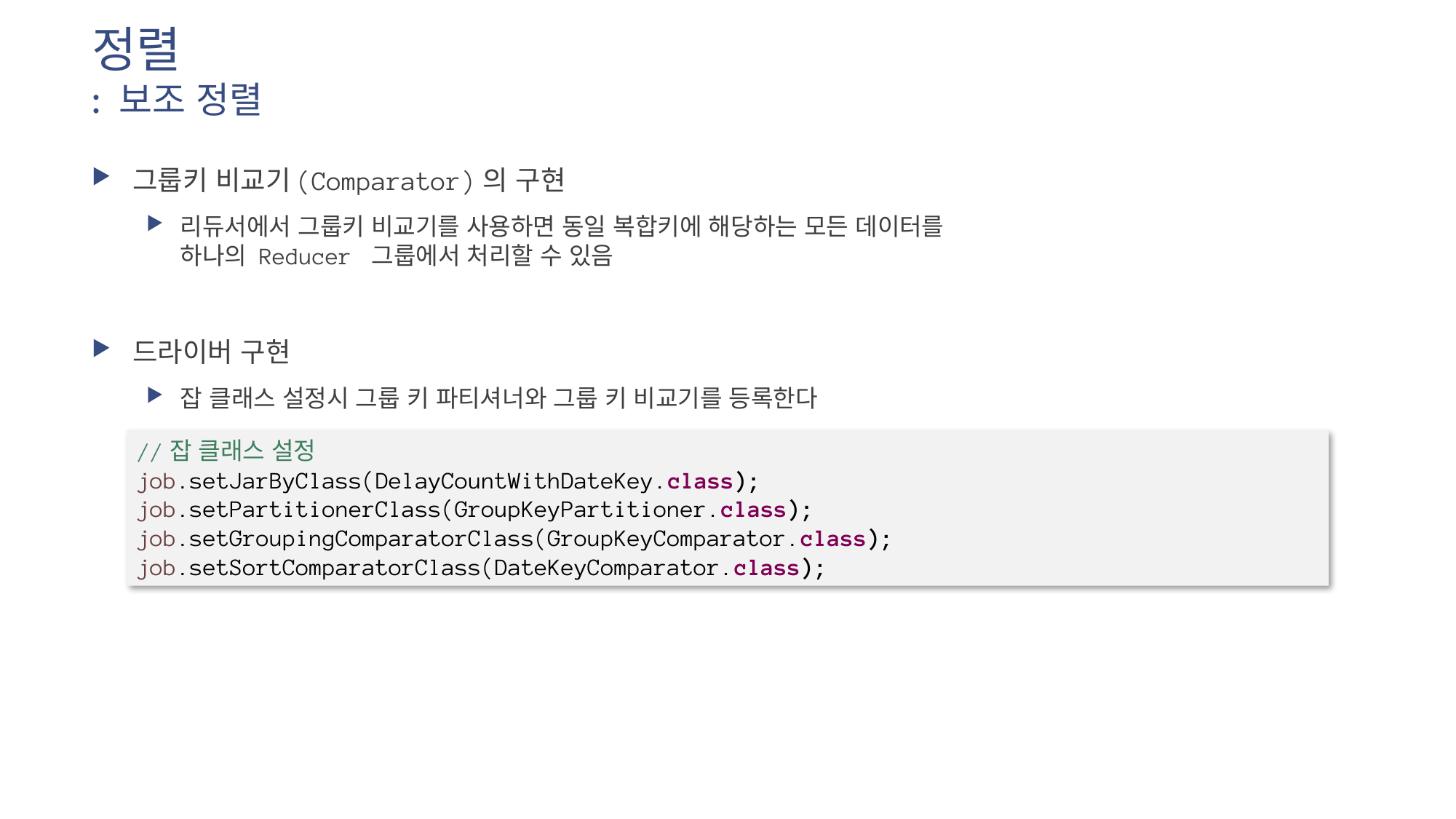

# 정렬 : 보조 정렬
그룹키 비교기(Comparator)의 구현
리듀서에서 그룹키 비교기를 사용하면 동일 복합키에 해당하는 모든 데이터를
하나의 Reducer 그룹에서 처리할 수 있음

드라이버 구현
잡 클래스 설정시 그룹 키 파티셔너와 그룹 키 비교기를 등록한다

//잡 클래스 설정
job.setJarByClass(DelayCountWithDateKey.class);
job.setPartitionerClass(GroupKeyPartitioner.class);
job.setGroupingComparatorClass(GroupKeyComparator.class);
job.setSortComparatorClass(DateKeyComparator.class);